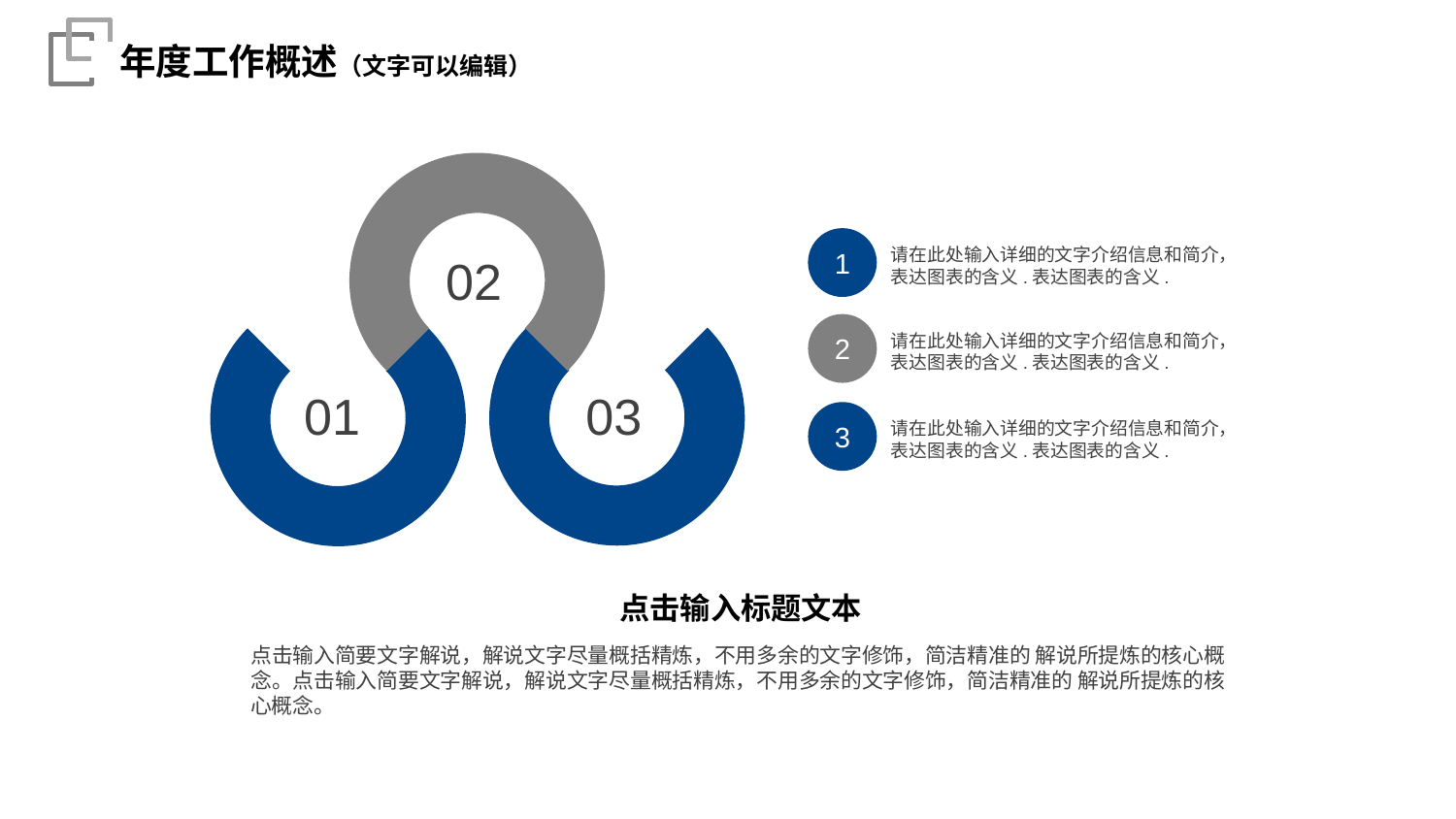

年度工作概述（文字可以编辑）

1
请在此处输入详细的文字介绍信息和简介，表达图表的含义.表达图表的含义.

02

2
请在此处输入详细的文字介绍信息和简介，表达图表的含义.表达图表的含义.

01
03
3
请在此处输入详细的文字介绍信息和简介，表达图表的含义.表达图表的含义.

点击输入标题文本
点击输入简要文字解说，解说文字尽量概括精炼，不用多余的文字修饰，简洁精准的 解说所提炼的核心概念。点击输入简要文字解说，解说文字尽量概括精炼，不用多余的文字修饰，简洁精准的 解说所提炼的核心概念。